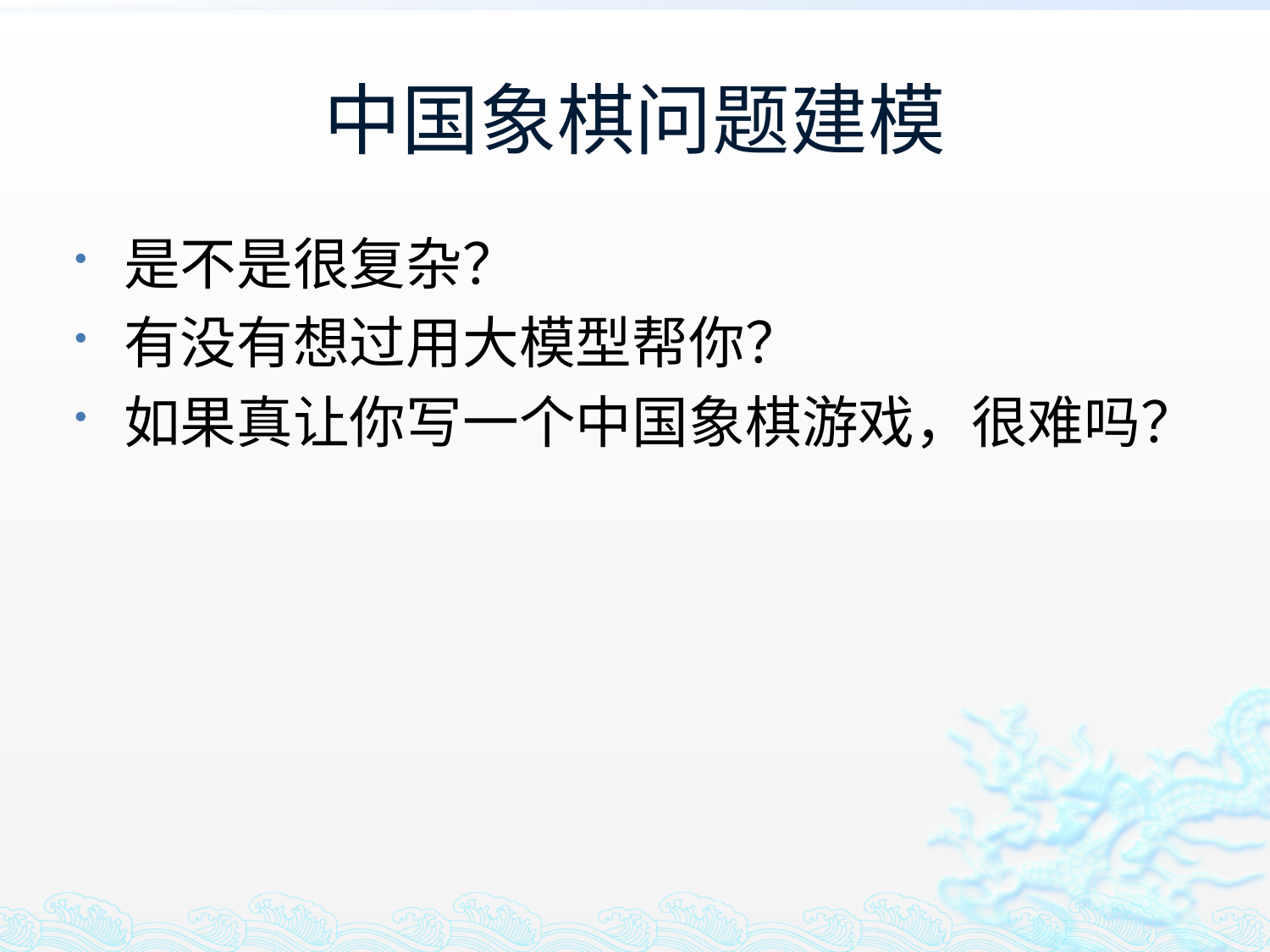

# 中国象棋问题建模
是不是很复杂？
有没有想过用大模型帮你？
如果真让你写一个中国象棋游戏，很难吗？